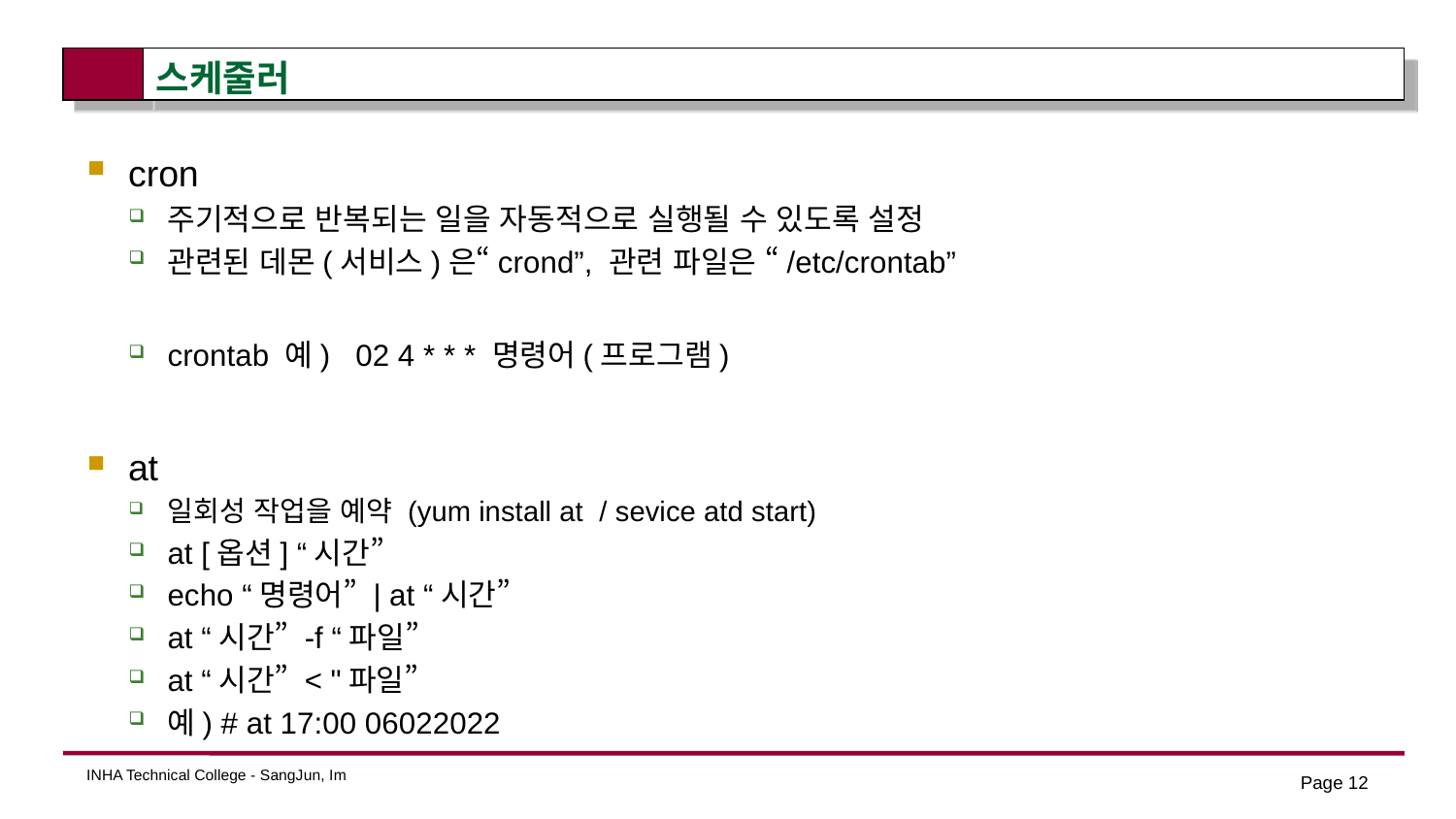

# 스케줄러
cron
주기적으로 반복되는 일을 자동적으로 실행될 수 있도록 설정
관련된 데몬(서비스)은“crond”, 관련 파일은 “/etc/crontab”

crontab 예)   02 4 * * * 명령어(프로그램)

at
일회성 작업을 예약 (yum install at  / sevice atd start)
at [옵션] “시간”
echo “명령어” | at “시간”
at “시간” -f “파일”
at “시간” < "파일”
예) # at 17:00 06022022

Page 12